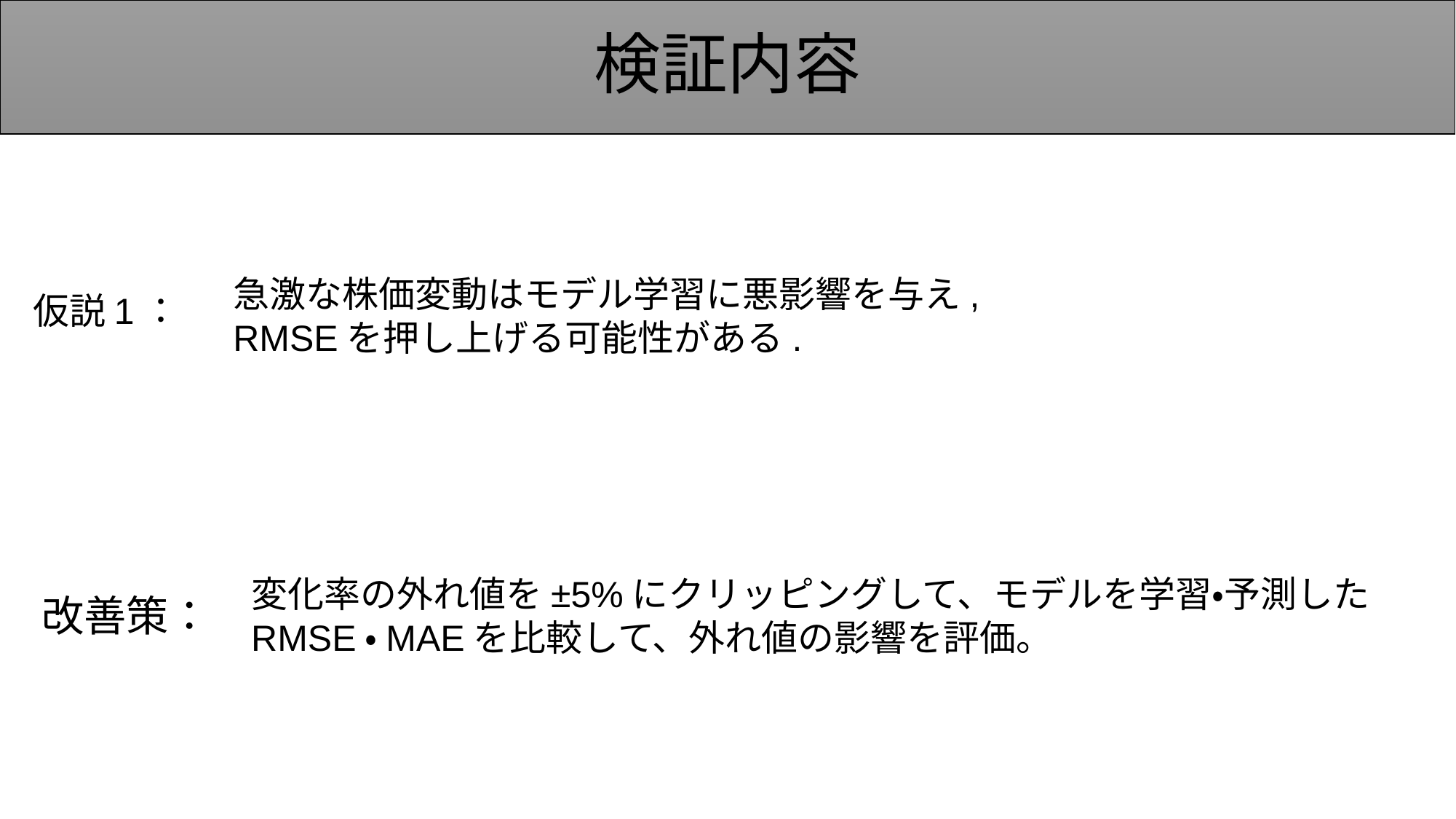

# 検証内容
急激な株価変動はモデル学習に悪影響を与え,
RMSEを押し上げる可能性がある.

仮説1：
変化率の外れ値を±5%にクリッピングして、モデルを学習・予測した
RMSE・MAEを比較して、外れ値の影響を評価。
改善策：